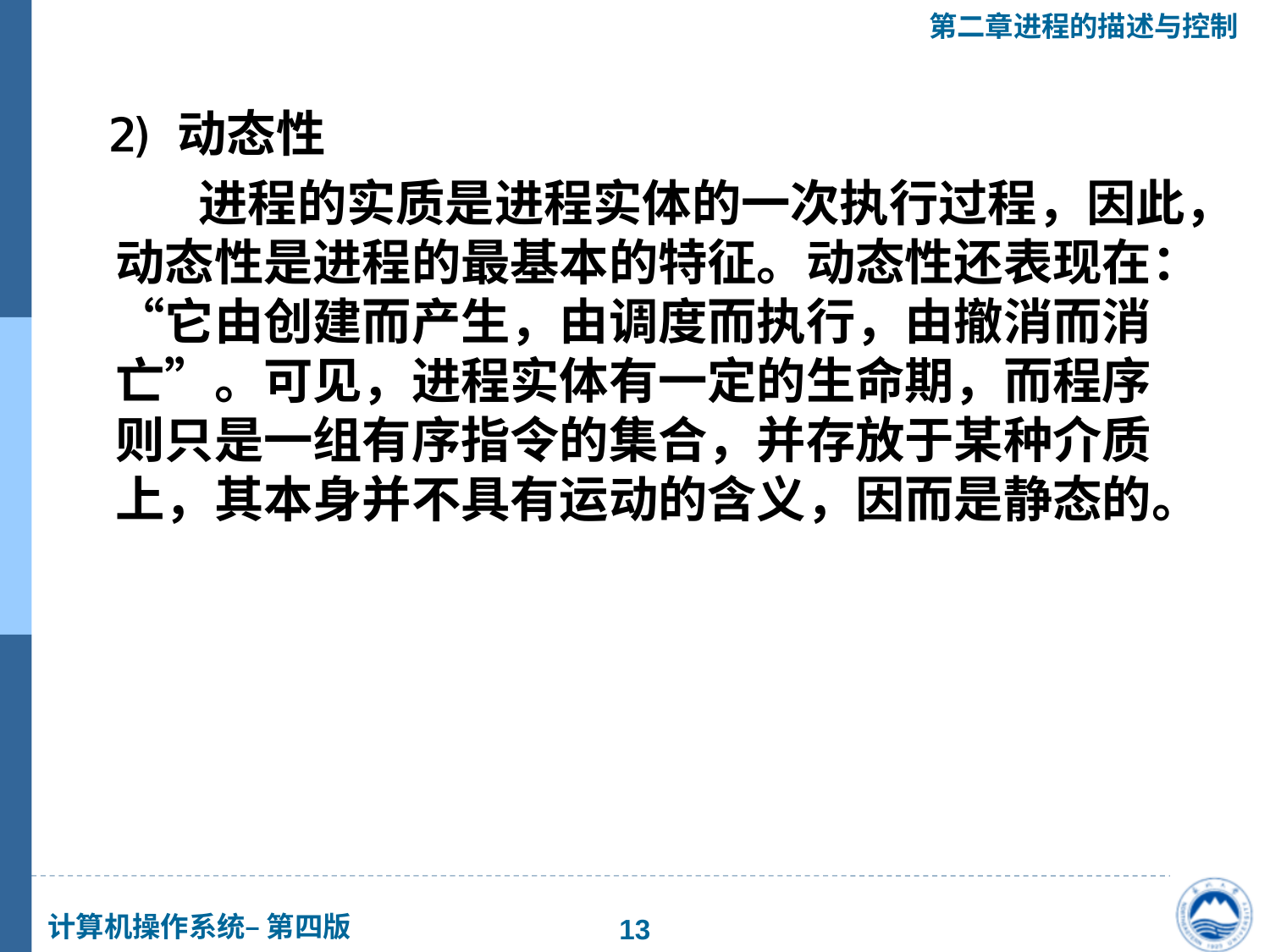

2) 动态性
　　  进程的实质是进程实体的一次执行过程，因此，动态性是进程的最基本的特征。动态性还表现在：“它由创建而产生，由调度而执行，由撤消而消亡”。可见，进程实体有一定的生命期，而程序则只是一组有序指令的集合，并存放于某种介质上，其本身并不具有运动的含义，因而是静态的。